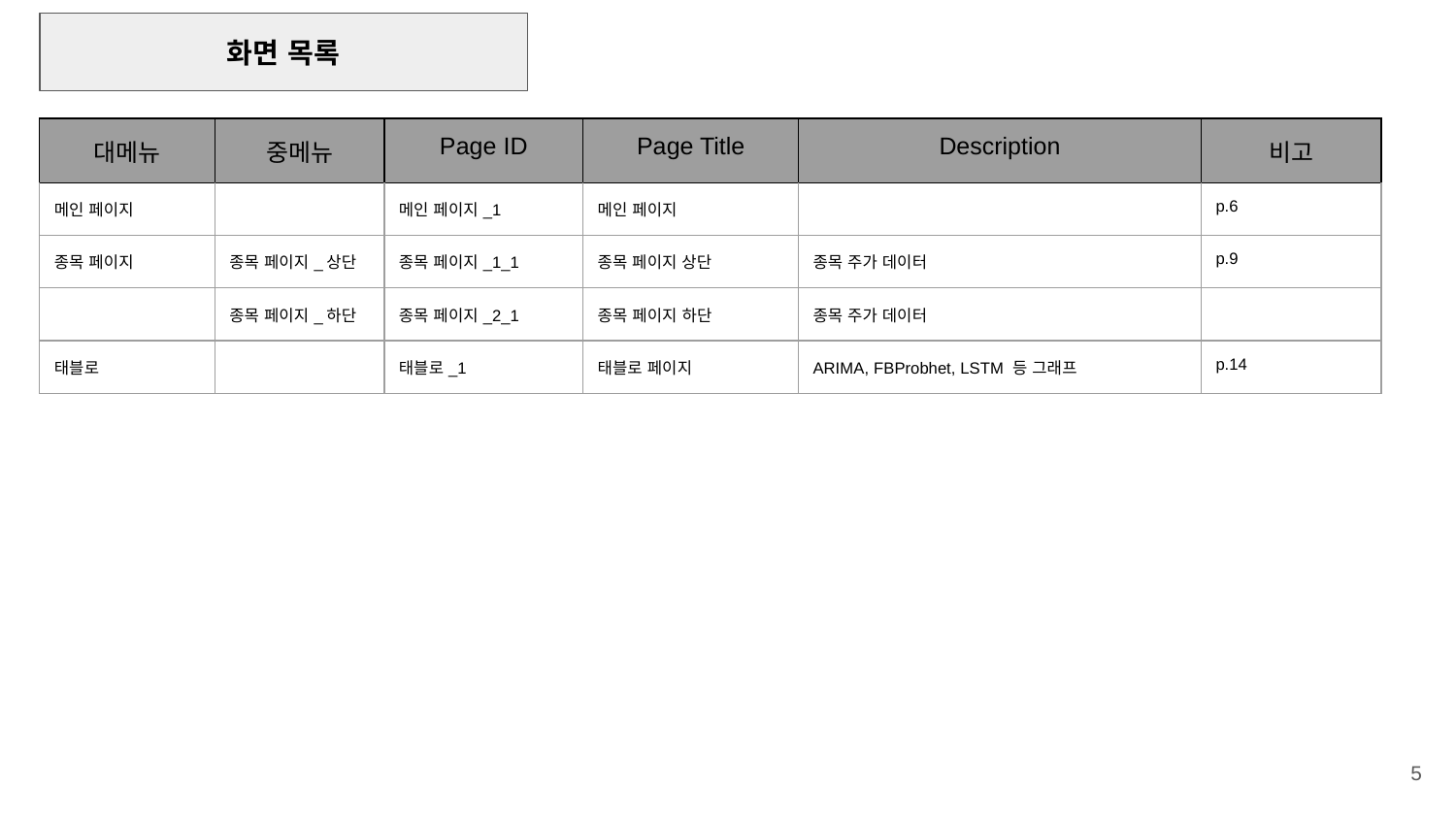

화면 목록
| 대메뉴 | 중메뉴 | Page ID | Page Title | Description | 비고 |
| --- | --- | --- | --- | --- | --- |
| 메인 페이지 |  | 메인 페이지\_1 | 메인 페이지 |  | p.6 |
| 종목 페이지 | 종목 페이지\_상단 | 종목 페이지\_1\_1 | 종목 페이지 상단 | 종목 주가 데이터 | p.9 |
|  | 종목 페이지\_하단 | 종목 페이지\_2\_1 | 종목 페이지 하단 | 종목 주가 데이터 |  |
| 태블로 |  | 태블로\_1 | 태블로 페이지 | ARIMA, FBProbhet, LSTM 등 그래프 | p.14 |
5